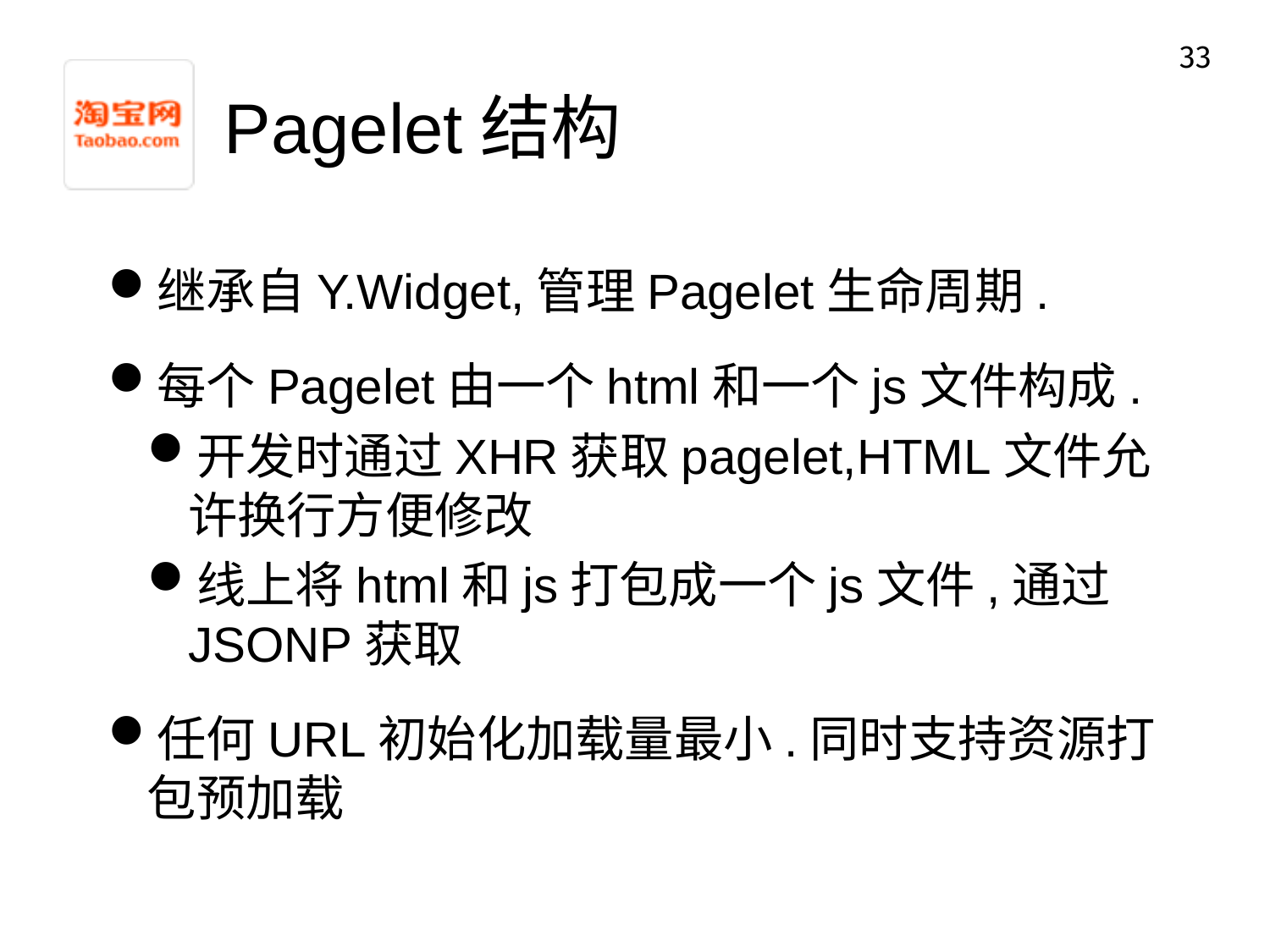

33
# Pagelet结构
继承自Y.Widget,管理Pagelet生命周期.
每个Pagelet由一个html和一个js文件构成.
开发时通过XHR获取pagelet,HTML文件允许换行方便修改
线上将html和js打包成一个js文件,通过JSONP获取
任何URL初始化加载量最小.同时支持资源打包预加载